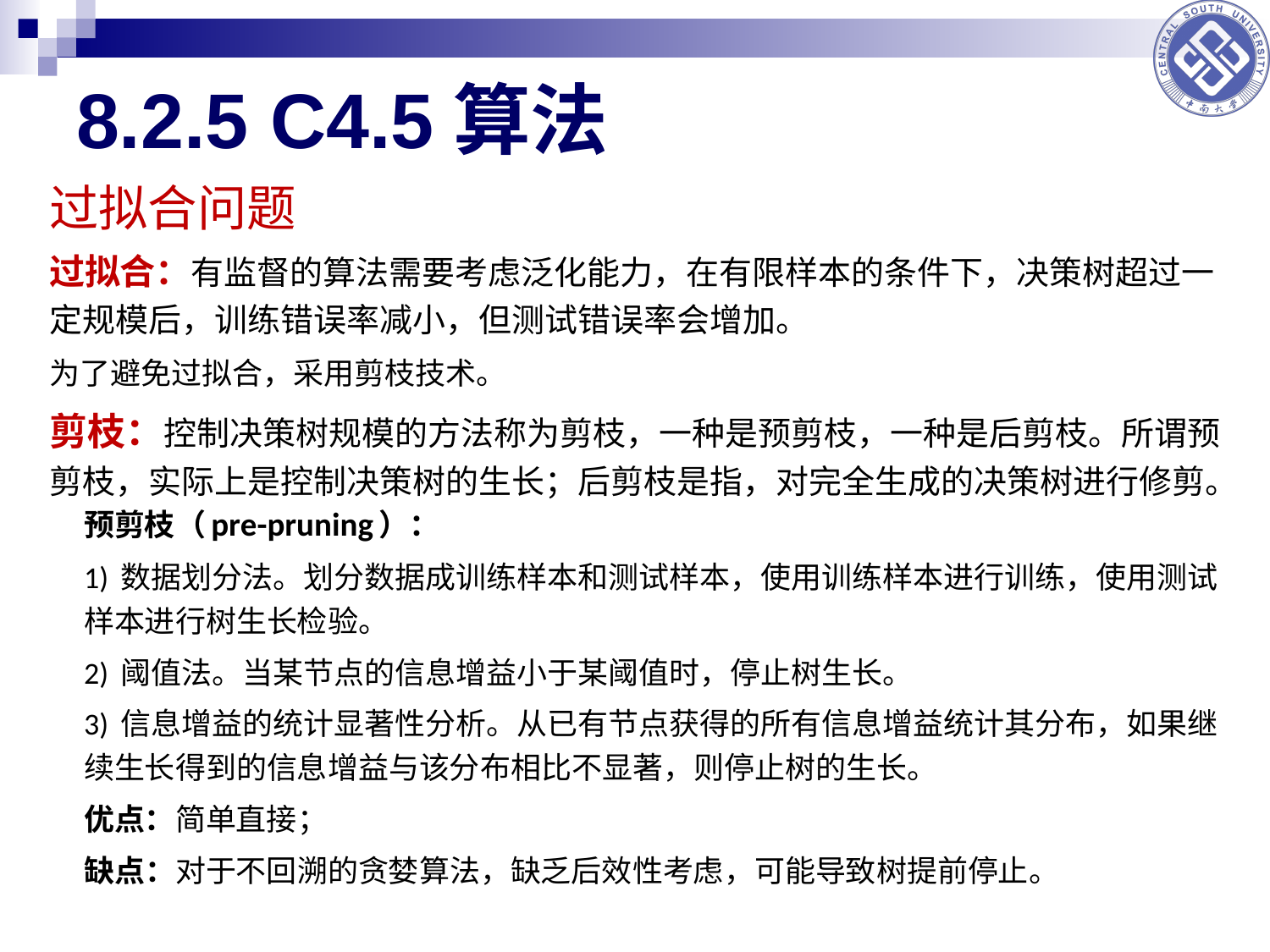

# 8.2.5 C4.5算法
过拟合问题
过拟合：有监督的算法需要考虑泛化能力，在有限样本的条件下，决策树超过一定规模后，训练错误率减小，但测试错误率会增加。
为了避免过拟合，采用剪枝技术。
剪枝：控制决策树规模的方法称为剪枝，一种是预剪枝，一种是后剪枝。所谓预剪枝，实际上是控制决策树的生长；后剪枝是指，对完全生成的决策树进行修剪。
预剪枝（pre-pruning）：
1) 数据划分法。划分数据成训练样本和测试样本，使用训练样本进行训练，使用测试样本进行树生长检验。
2) 阈值法。当某节点的信息增益小于某阈值时，停止树生长。
3) 信息增益的统计显著性分析。从已有节点获得的所有信息增益统计其分布，如果继续生长得到的信息增益与该分布相比不显著，则停止树的生长。
优点：简单直接；
缺点：对于不回溯的贪婪算法，缺乏后效性考虑，可能导致树提前停止。